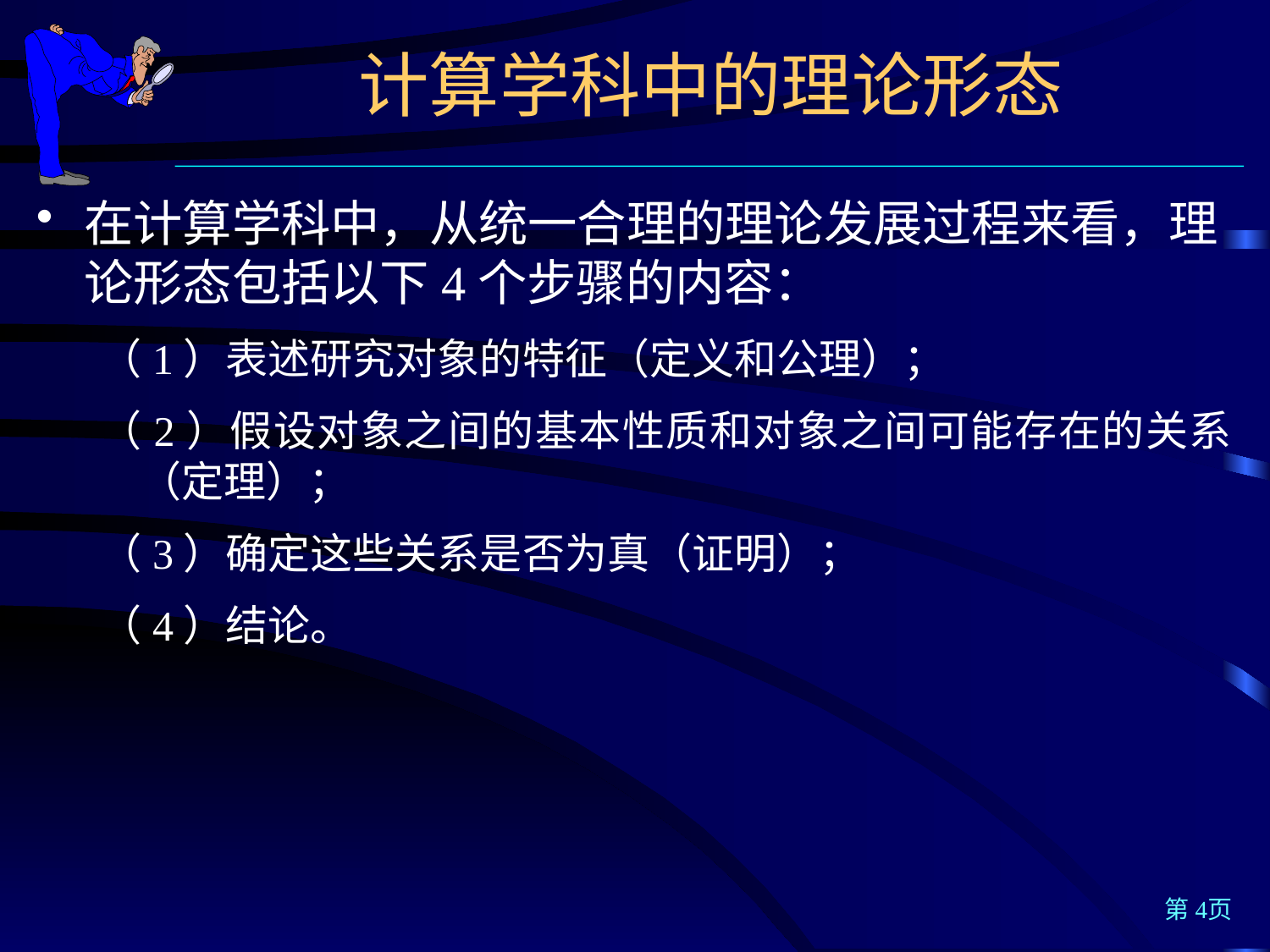

计算学科中的理论形态
在计算学科中，从统一合理的理论发展过程来看，理论形态包括以下4个步骤的内容：
（1）表述研究对象的特征（定义和公理）；
（2）假设对象之间的基本性质和对象之间可能存在的关系（定理）；
（3）确定这些关系是否为真（证明）；
（4）结论。
第4页